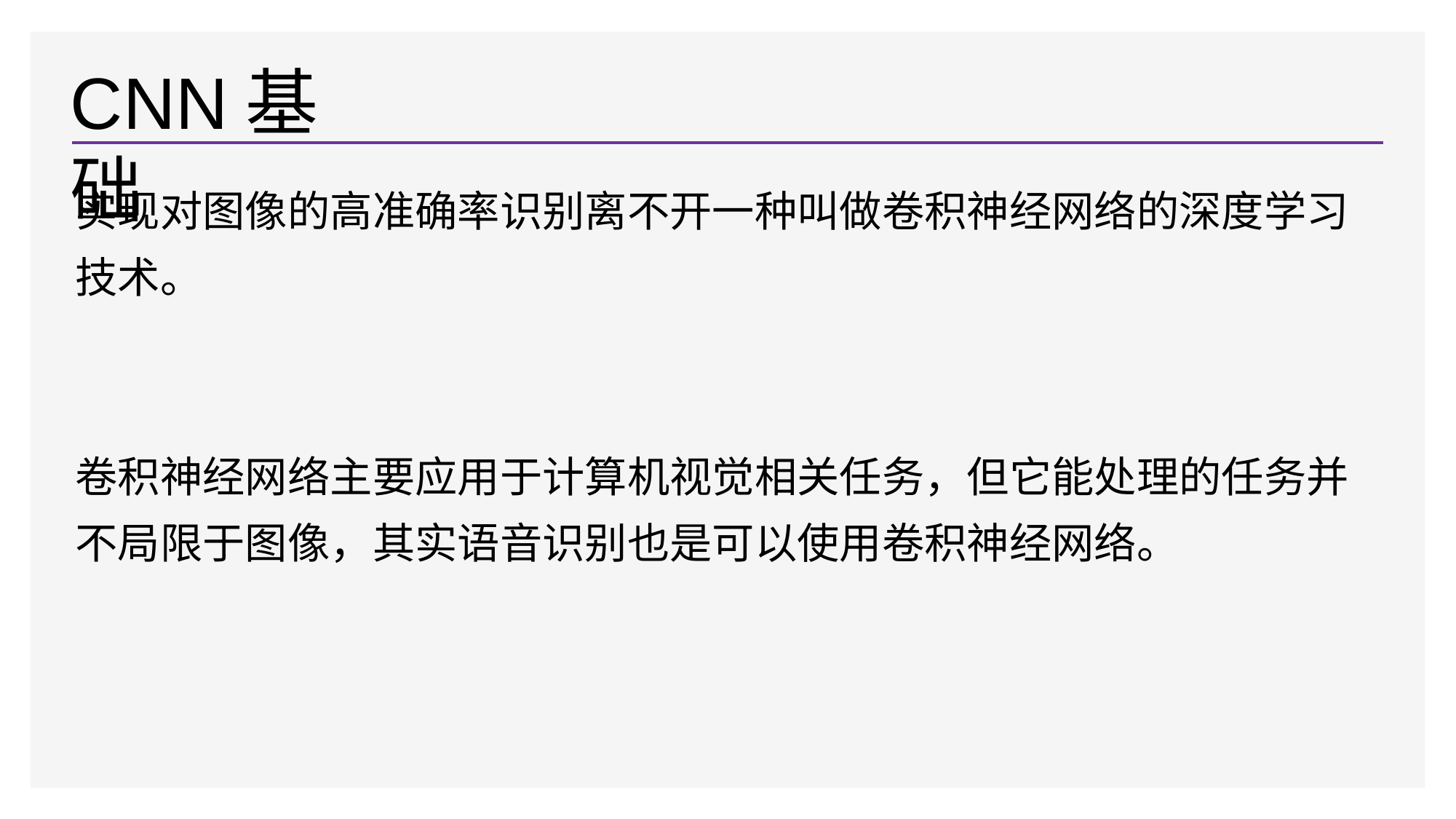

# CNN基础
实现对图像的高准确率识别离不开一种叫做卷积神经网络的深度学习 技术。
卷积神经网络主要应用于计算机视觉相关任务，但它能处理的任务并 不局限于图像，其实语音识别也是可以使用卷积神经网络。